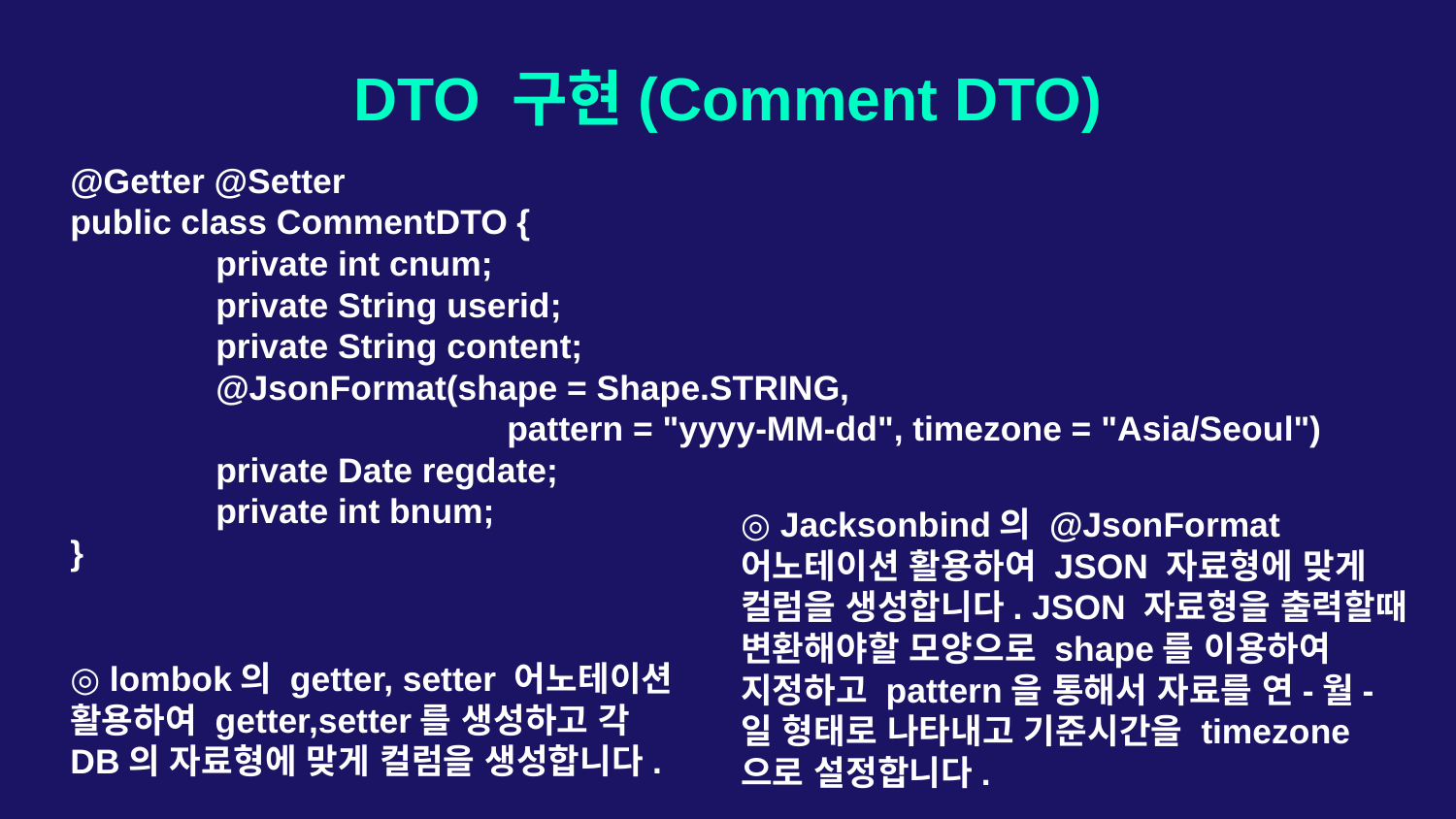

# DTO 구현(Comment DTO)
@Getter @Setter
public class CommentDTO {
	private int cnum;
	private String userid;
	private String content;
	@JsonFormat(shape = Shape.STRING,
			pattern = "yyyy-MM-dd", timezone = "Asia/Seoul")
	private Date regdate;
	private int bnum;
}
◎ Jacksonbind의 @JsonFormat 어노테이션 활용하여 JSON 자료형에 맞게 컬럼을 생성합니다. JSON 자료형을 출력할때 변환해야할 모양으로 shape를 이용하여 지정하고 pattern을 통해서 자료를 연-월-일 형태로 나타내고 기준시간을 timezone으로 설정합니다.
◎ lombok의 getter, setter 어노테이션 활용하여 getter,setter를 생성하고 각 DB의 자료형에 맞게 컬럼을 생성합니다.